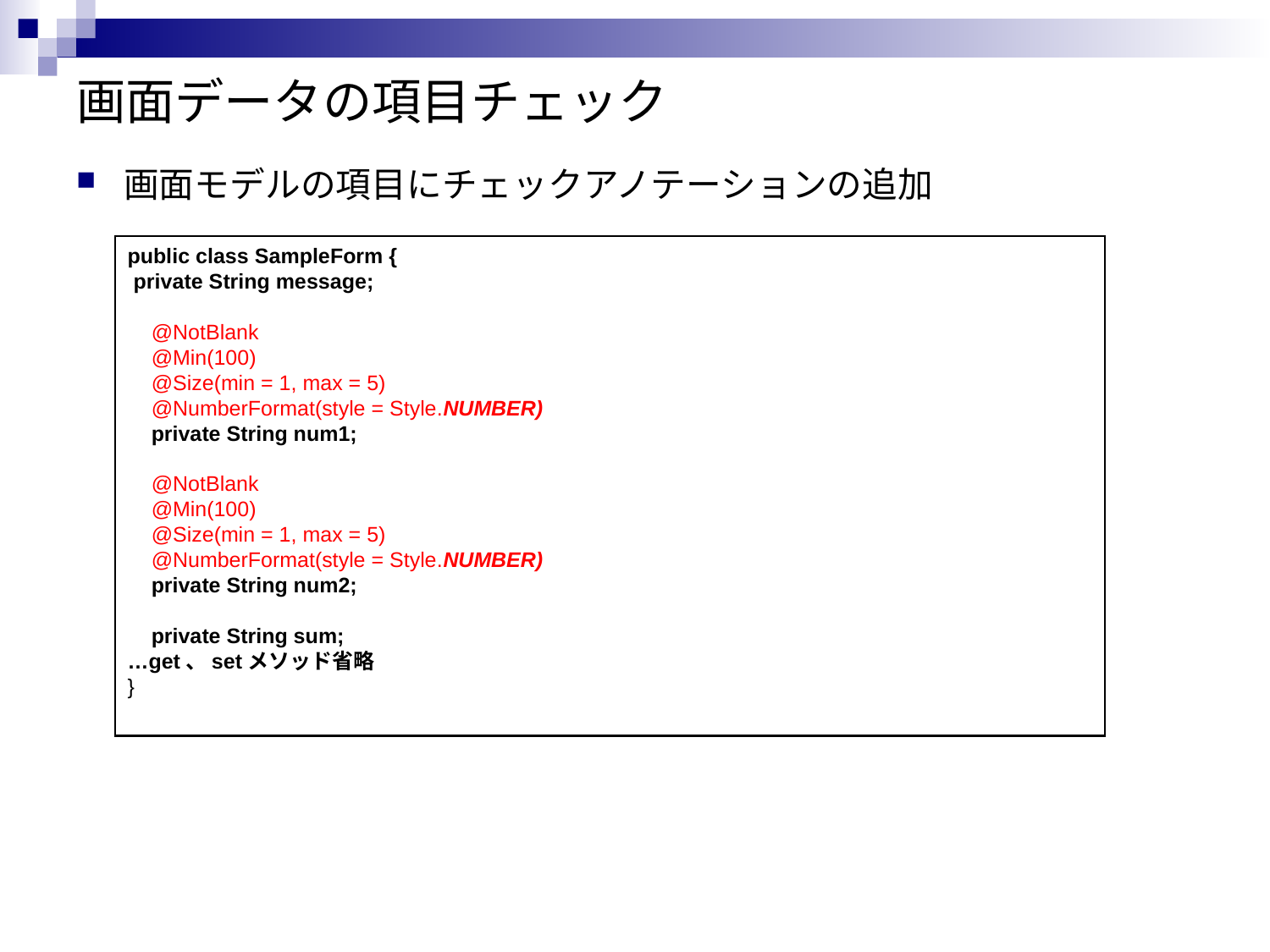

# 画面データの項目チェック
画面モデルの項目にチェックアノテーションの追加

public class SampleForm {
 private String message;

    @NotBlank
    @Min(100)
    @Size(min = 1, max = 5)
    @NumberFormat(style = Style.NUMBER)
    private String num1;

    @NotBlank
    @Min(100)
    @Size(min = 1, max = 5)
    @NumberFormat(style = Style.NUMBER)
    private String num2;

    private String sum;
…get、setメソッド省略
}